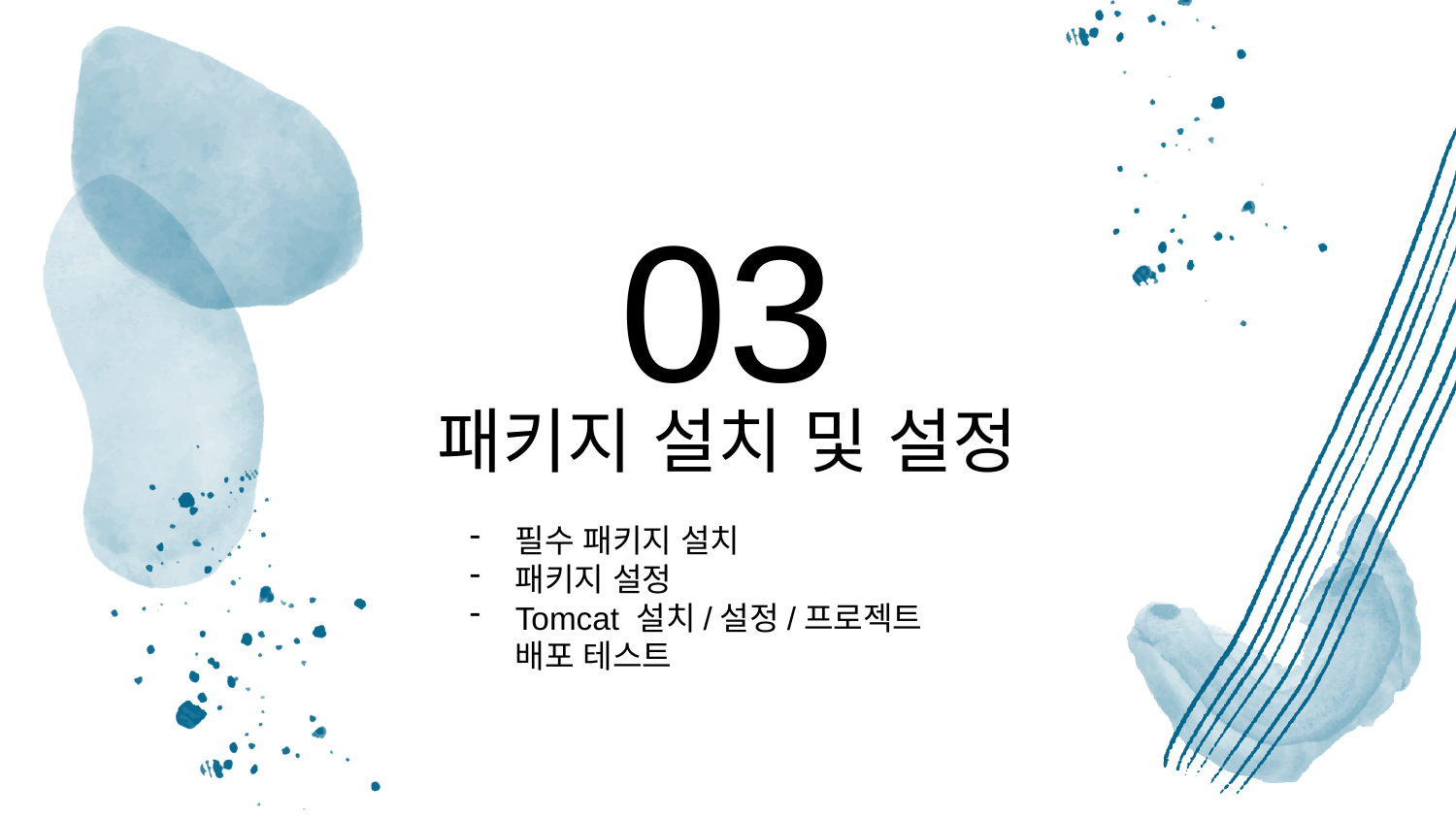

03
# 패키지 설치 및 설정
필수 패키지 설치
패키지 설정
Tomcat 설치/설정/프로젝트 배포 테스트